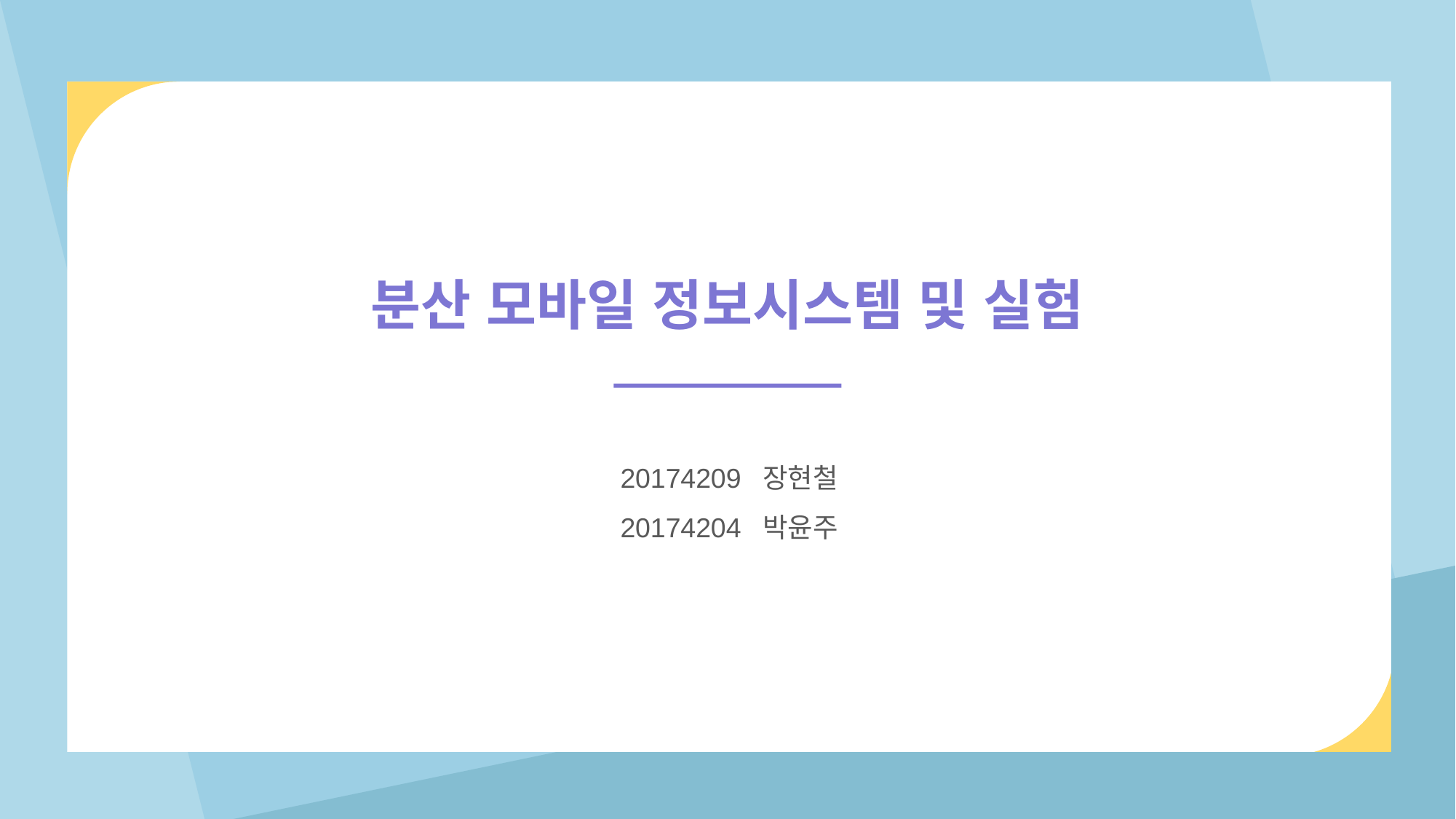

분산 모바일 정보시스템 및 실험

20174209  장현철
20174204  박윤주